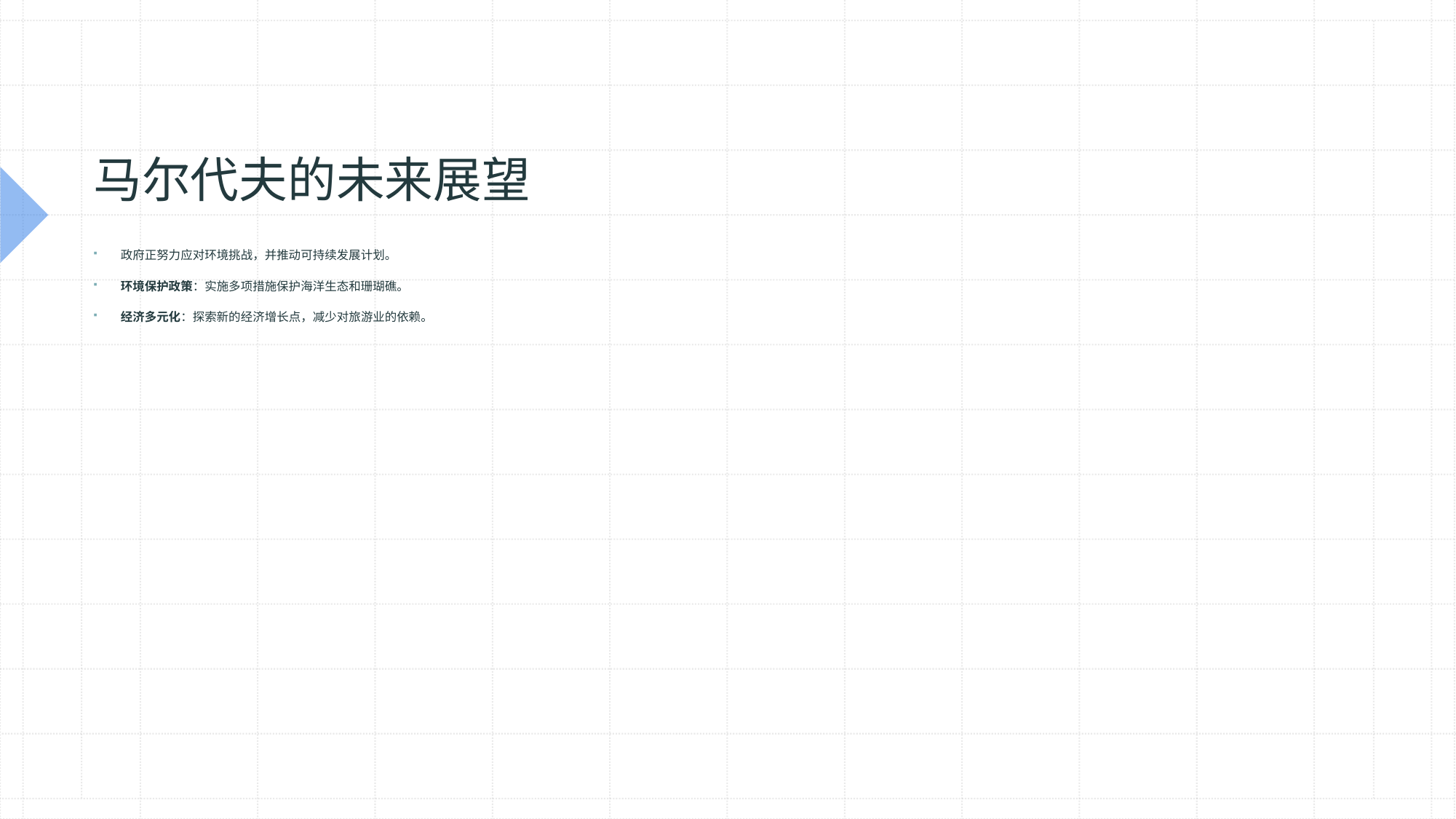

# 马尔代夫的未来展望
政府正努力应对环境挑战，并推动可持续发展计划。
环境保护政策：实施多项措施保护海洋生态和珊瑚礁。
经济多元化：探索新的经济增长点，减少对旅游业的依赖。